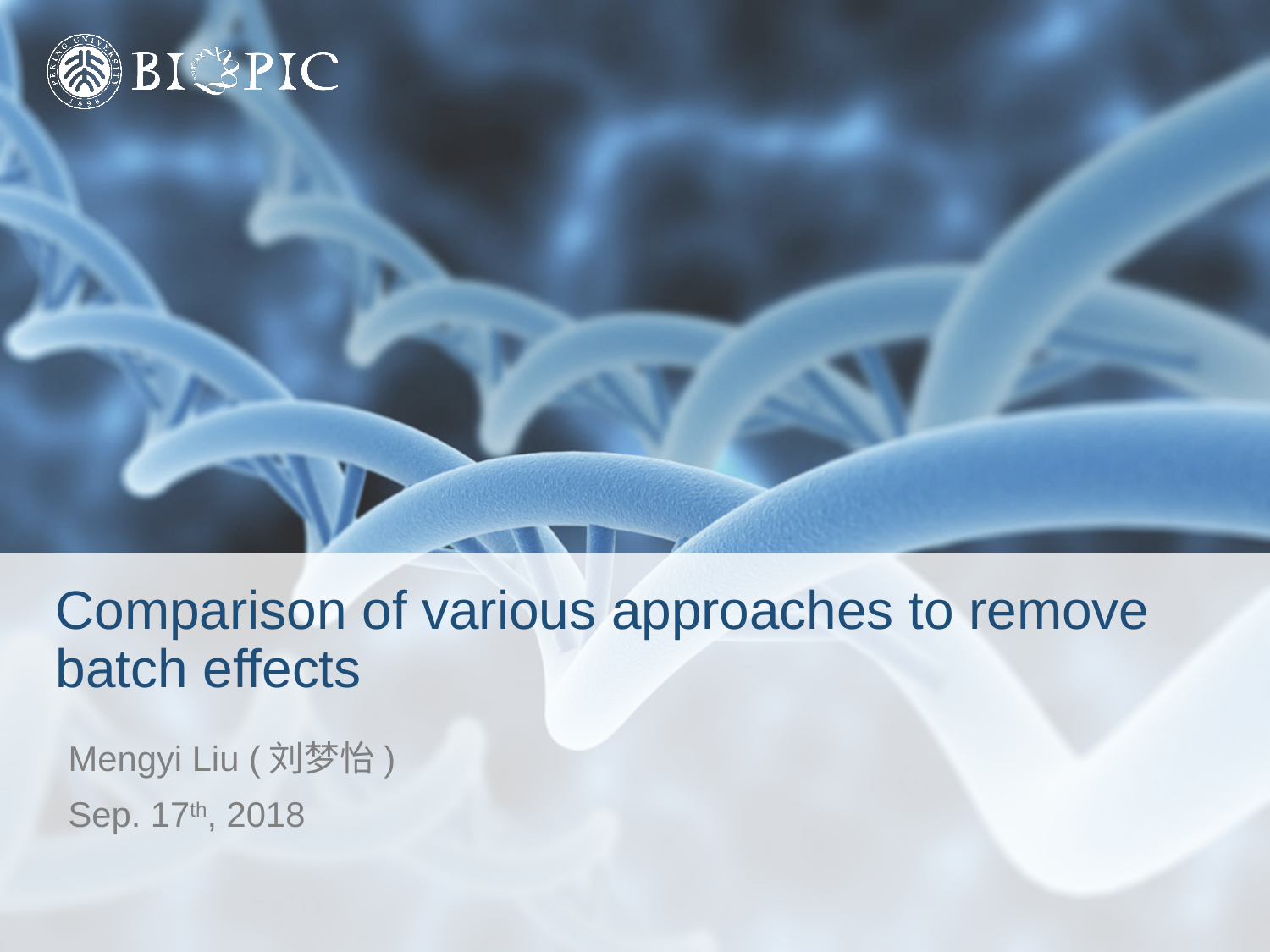

# Comparison of various approaches to remove batch effects
Mengyi Liu (刘梦怡)
Sep. 17th, 2018